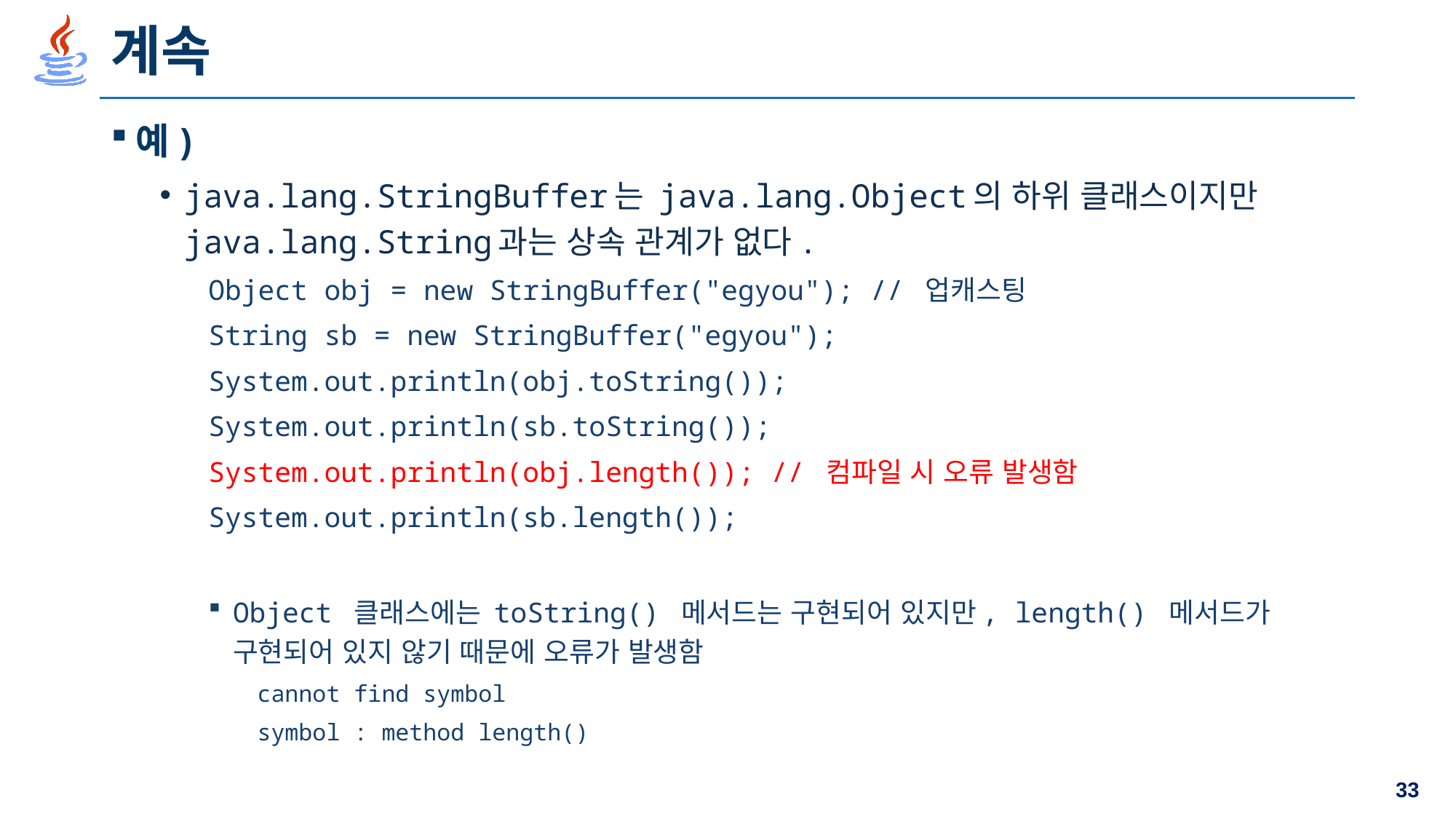

# 계속
예)
java.lang.StringBuffer는 java.lang.Object의 하위 클래스이지만  java.lang.String과는 상속 관계가 없다.
Object obj = new StringBuffer("egyou"); // 업캐스팅
String sb = new StringBuffer("egyou");
System.out.println(obj.toString());
System.out.println(sb.toString());
System.out.println(obj.length()); // 컴파일 시 오류 발생함
System.out.println(sb.length());

Object 클래스에는 toString() 메서드는 구현되어 있지만, length() 메서드가 구현되어 있지 않기 때문에 오류가 발생함
cannot find symbol
symbol : method length()
33